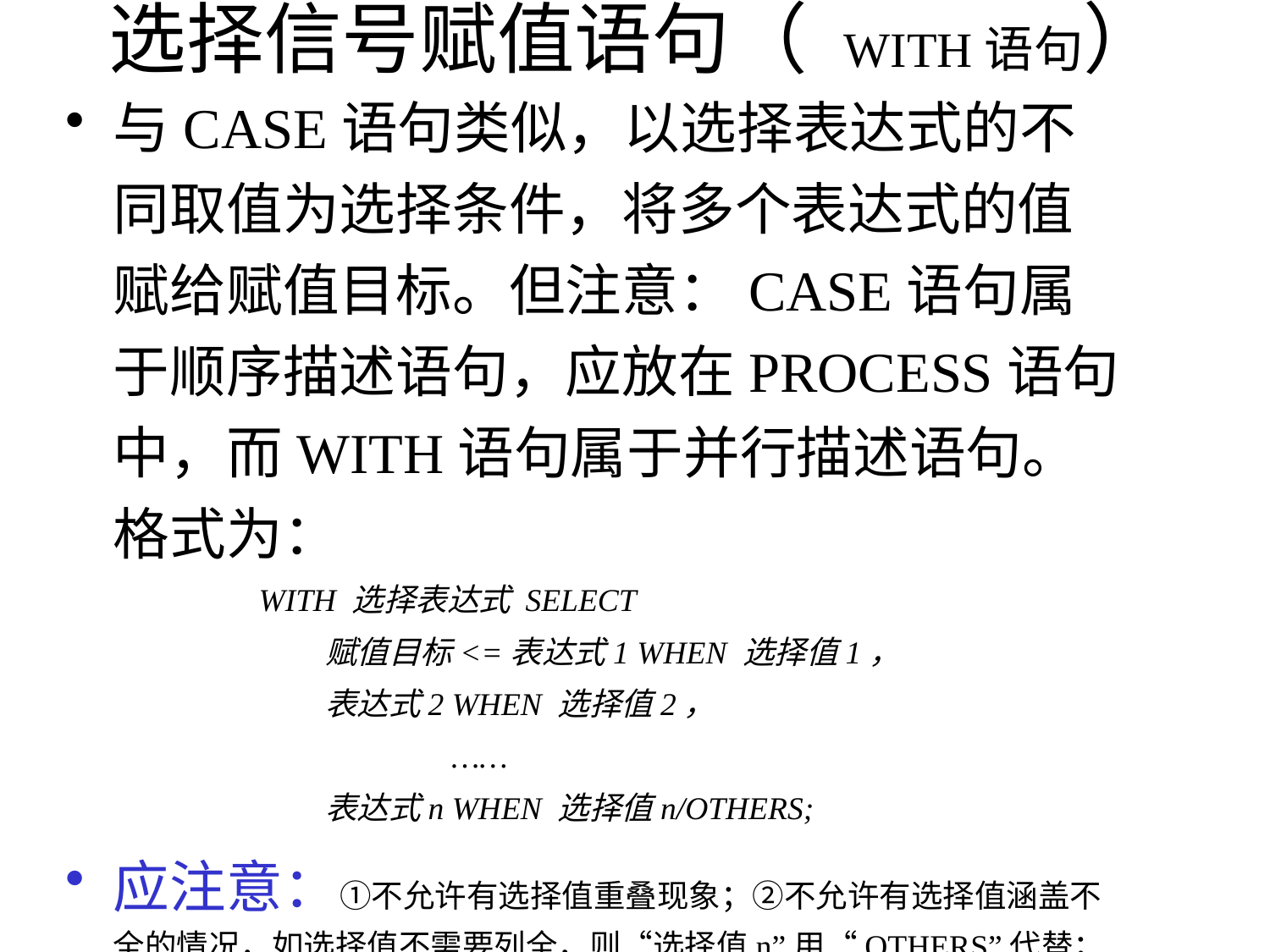

# 选择信号赋值语句（ WITH语句）
与CASE语句类似，以选择表达式的不同取值为选择条件，将多个表达式的值赋给赋值目标。但注意：CASE语句属于顺序描述语句，应放在PROCESS语句中，而WITH语句属于并行描述语句。格式为：
                        WITH 选择表达式 SELECT
                                   赋值目标<=表达式1 WHEN 选择值1，
                                   表达式2 WHEN 选择值2，
                                                ……
                                   表达式n WHEN 选择值n/OTHERS;
应注意：①不允许有选择值重叠现象；②不允许有选择值涵盖不全的情况，如选择值不需要列全，则“选择值n”用“OTHERS”代替；③每个子句以“,”结束，最后一个子句以“;”结束。